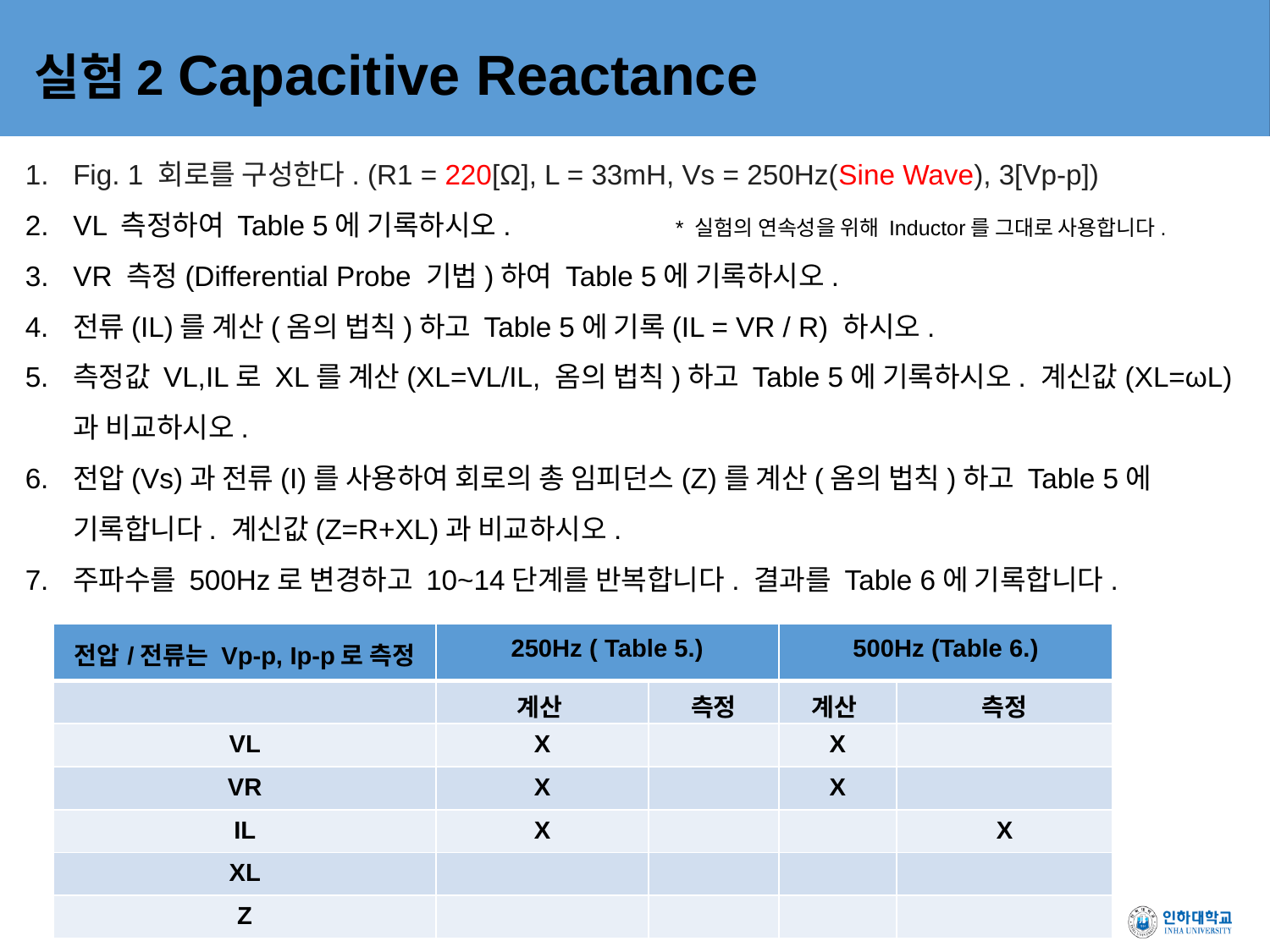

실험2 Capacitive Reactance
Fig. 1 회로를 구성한다. (R1 = 220[Ω], L = 33mH, Vs = 250Hz(Sine Wave), 3[Vp-p])
VL 측정하여 Table 5에 기록하시오.                     * 실험의 연속성을 위해 Inductor를 그대로 사용합니다.
VR 측정(Differential Probe 기법)하여 Table 5에 기록하시오.
전류(IL)를 계산(옴의 법칙)하고 Table 5에 기록(IL = VR / R) 하시오.
측정값 VL,IL로 XL를 계산(XL=VL/IL, 옴의 법칙)하고 Table 5에 기록하시오. 계신값(XL=ωL)과 비교하시오.
전압(Vs)과 전류(I)를 사용하여 회로의 총 임피던스(Z)를 계산(옴의 법칙)하고 Table 5에 기록합니다. 계신값(Z=R+XL)과 비교하시오.
주파수를 500Hz로 변경하고 10~14단계를 반복합니다. 결과를 Table 6에 기록합니다.
| 전압/전류는 Vp-p, Ip-p로 측정 | 250Hz ( Table 5.) |  | 500Hz (Table 6.) |  |
| --- | --- | --- | --- | --- |
|  | 계산 | 측정 | 계산 | 측정 |
| VL | X |  | X |  |
| VR | X |  | X |  |
| IL | X |  |  | X |
| XL |  |  |  |  |
| Z |  |  |  |  |